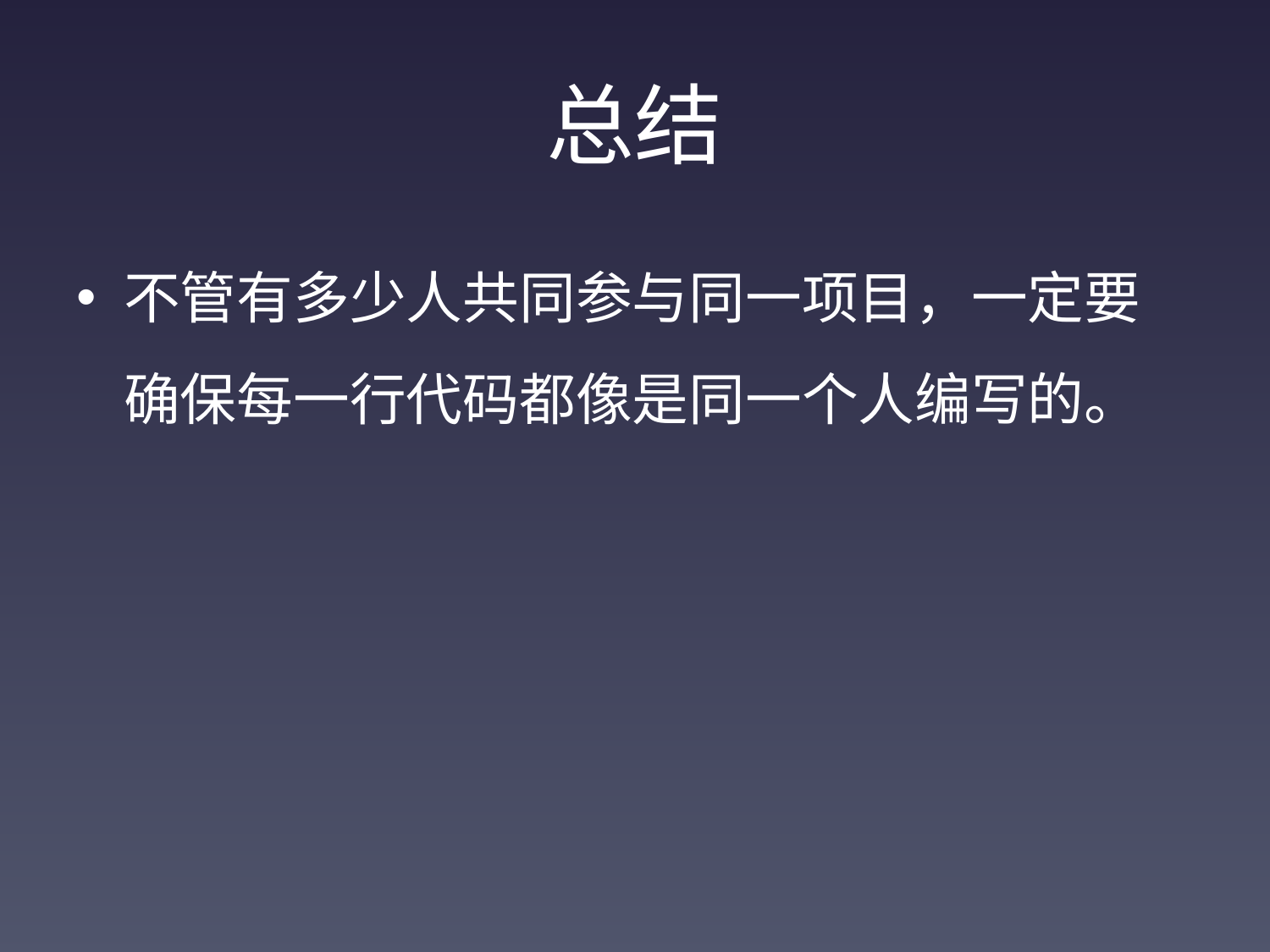

# 总结
不管有多少人共同参与同一项目，一定要确保每一行代码都像是同一个人编写的。